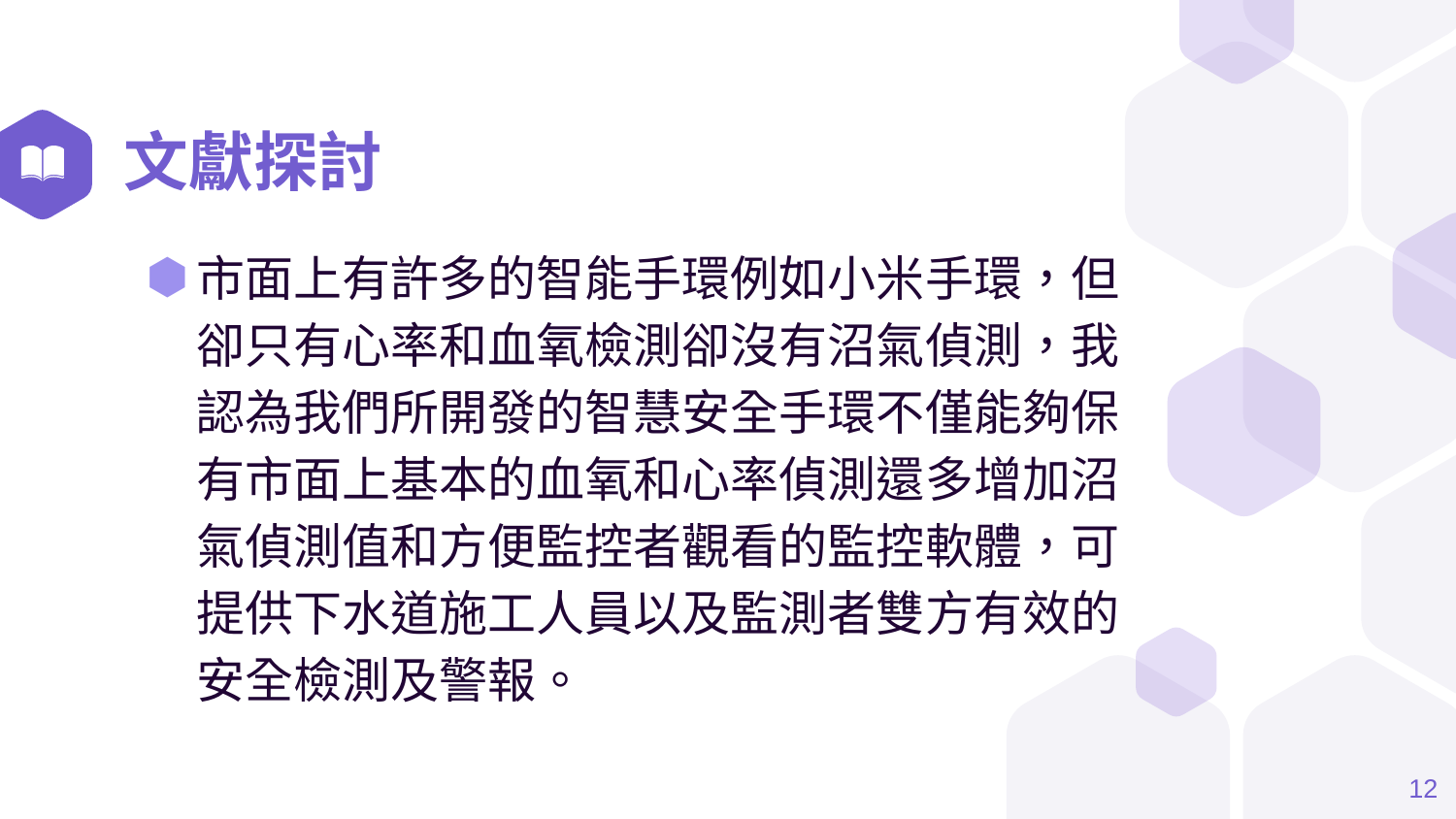

# 文獻探討

市面上有許多的智能手環例如小米手環，但卻只有心率和血氧檢測卻沒有沼氣偵測，我認為我們所開發的智慧安全手環不僅能夠保有市面上基本的血氧和心率偵測還多增加沼氣偵測值和方便監控者觀看的監控軟體，可提供下水道施工人員以及監測者雙方有效的安全檢測及警報。

12